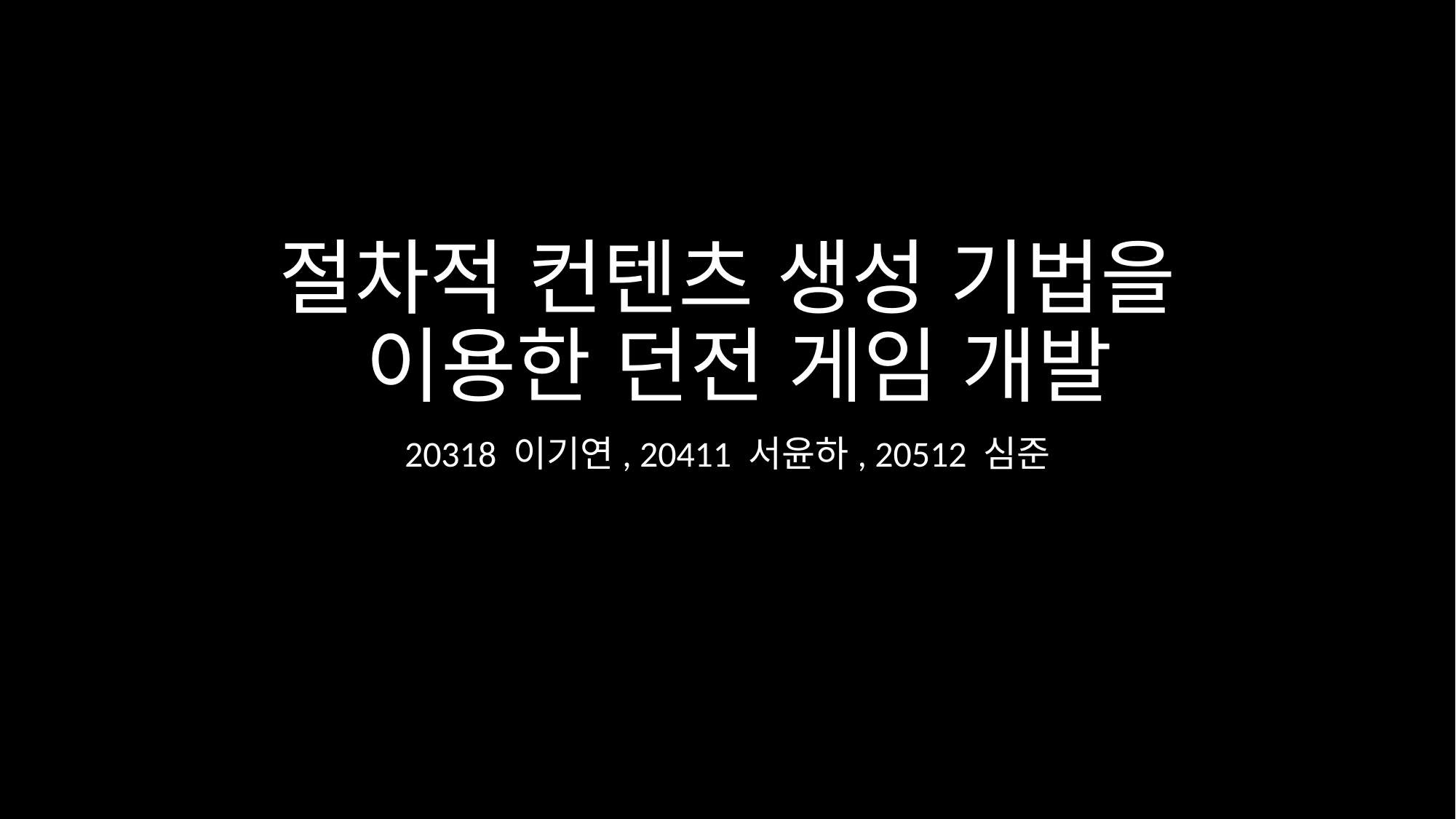

# 절차적 컨텐츠 생성 기법을 이용한 던전 게임 개발
20318 이기연, 20411 서윤하, 20512 심준